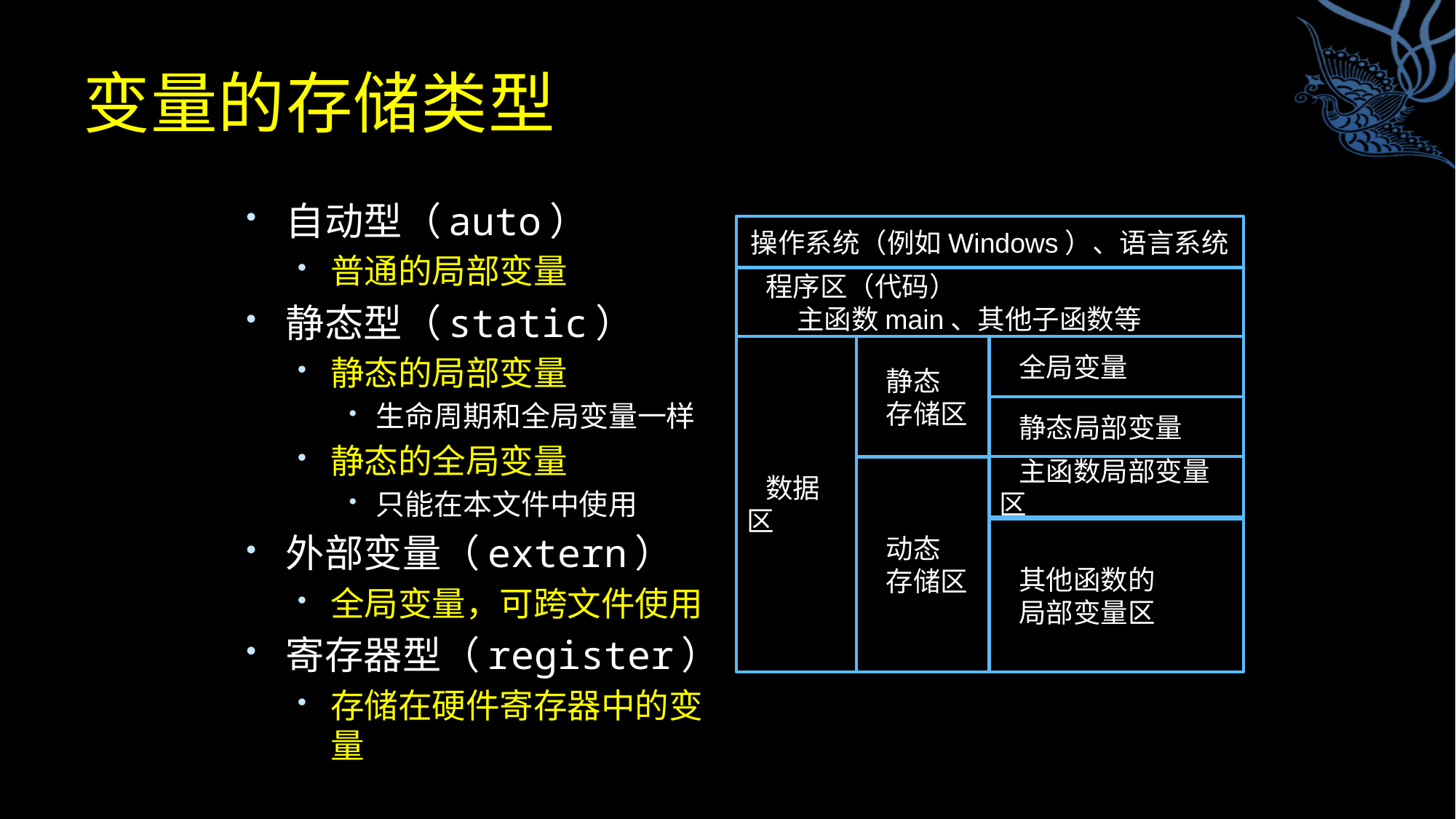

# 变量的存储类型
自动型（auto）
普通的局部变量
静态型（static）
静态的局部变量
生命周期和全局变量一样
静态的全局变量
只能在本文件中使用
外部变量（extern）
全局变量，可跨文件使用
寄存器型（register）
存储在硬件寄存器中的变量
操作系统（例如Windows）、语言系统
  程序区（代码）
       主函数main、其他子函数等
  数据区
  静态
  存储区
  全局变量
  静态局部变量
  动态
  存储区
  主函数局部变量区
  其他函数的
  局部变量区